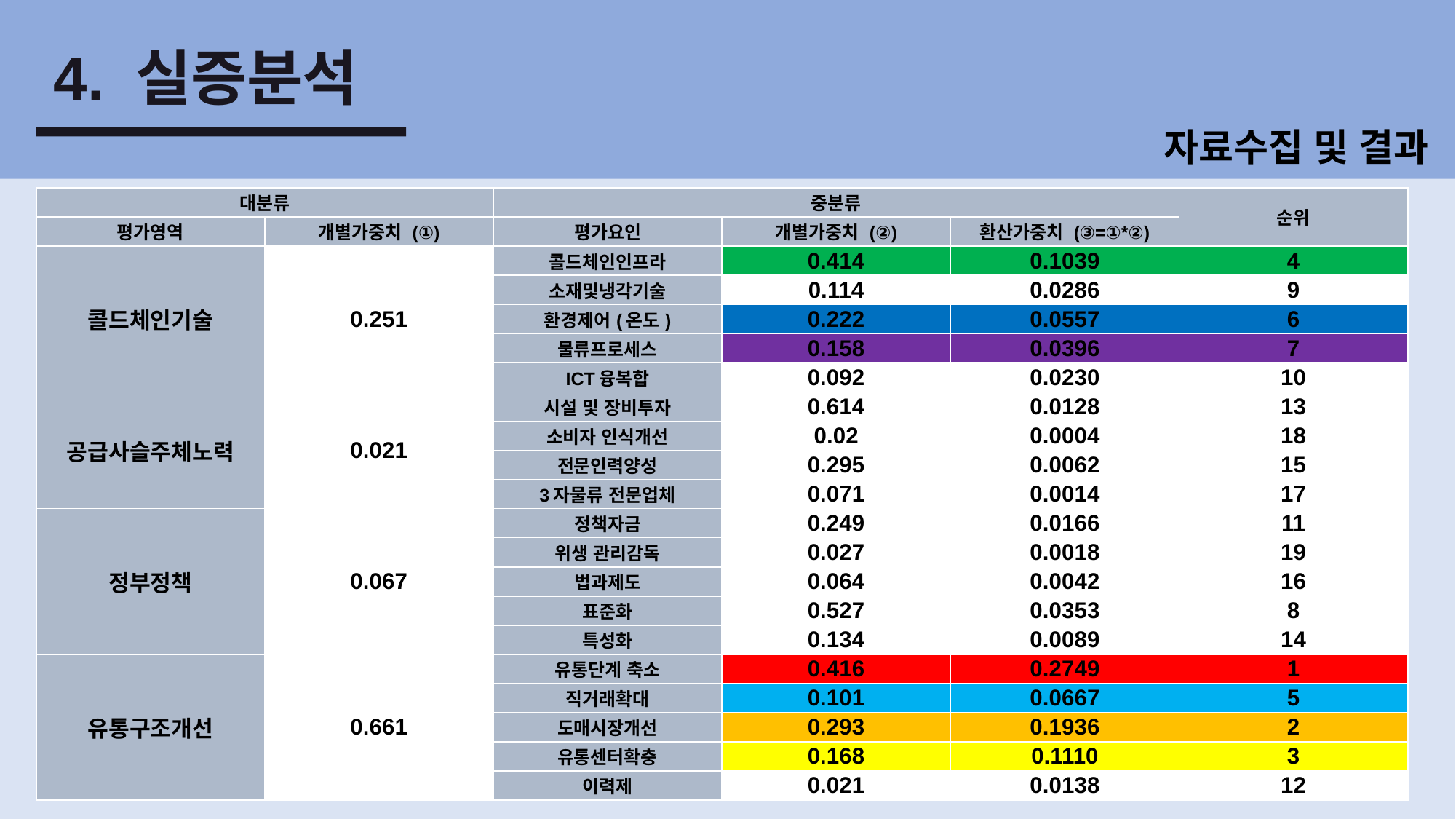

4. 실증분석
자료수집 및 결과

| 대분류 |  | 중분류 |  |  | 순위 |
| --- | --- | --- | --- | --- | --- |
| 평가영역 | 개별가중치 (①) | 평가요인 | 개별가중치 (②) | 환산가중치 (③=①\*②) |  |
| 콜드체인기술 | 0.251 | 콜드체인인프라 | 0.414 | 0.1039 | 4 |
|  |  | 소재및냉각기술 | 0.114 | 0.0286 | 9 |
|  |  | 환경제어(온도) | 0.222 | 0.0557 | 6 |
|  |  | 물류프로세스 | 0.158 | 0.0396 | 7 |
|  |  | ICT융복합 | 0.092 | 0.0230 | 10 |
| 공급사슬주체노력 | 0.021 | 시설 및 장비투자 | 0.614 | 0.0128 | 13 |
|  |  | 소비자 인식개선 | 0.02 | 0.0004 | 18 |
|  |  | 전문인력양성 | 0.295 | 0.0062 | 15 |
|  |  | 3자물류 전문업체 | 0.071 | 0.0014 | 17 |
| 정부정책 | 0.067 | 정책자금 | 0.249 | 0.0166 | 11 |
|  |  | 위생 관리감독 | 0.027 | 0.0018 | 19 |
|  |  | 법과제도 | 0.064 | 0.0042 | 16 |
|  |  | 표준화 | 0.527 | 0.0353 | 8 |
|  |  | 특성화 | 0.134 | 0.0089 | 14 |
| 유통구조개선 | 0.661 | 유통단계 축소 | 0.416 | 0.2749 | 1 |
|  |  | 직거래확대 | 0.101 | 0.0667 | 5 |
|  |  | 도매시장개선 | 0.293 | 0.1936 | 2 |
|  |  | 유통센터확충 | 0.168 | 0.1110 | 3 |
|  |  | 이력제 | 0.021 | 0.0138 | 12 |